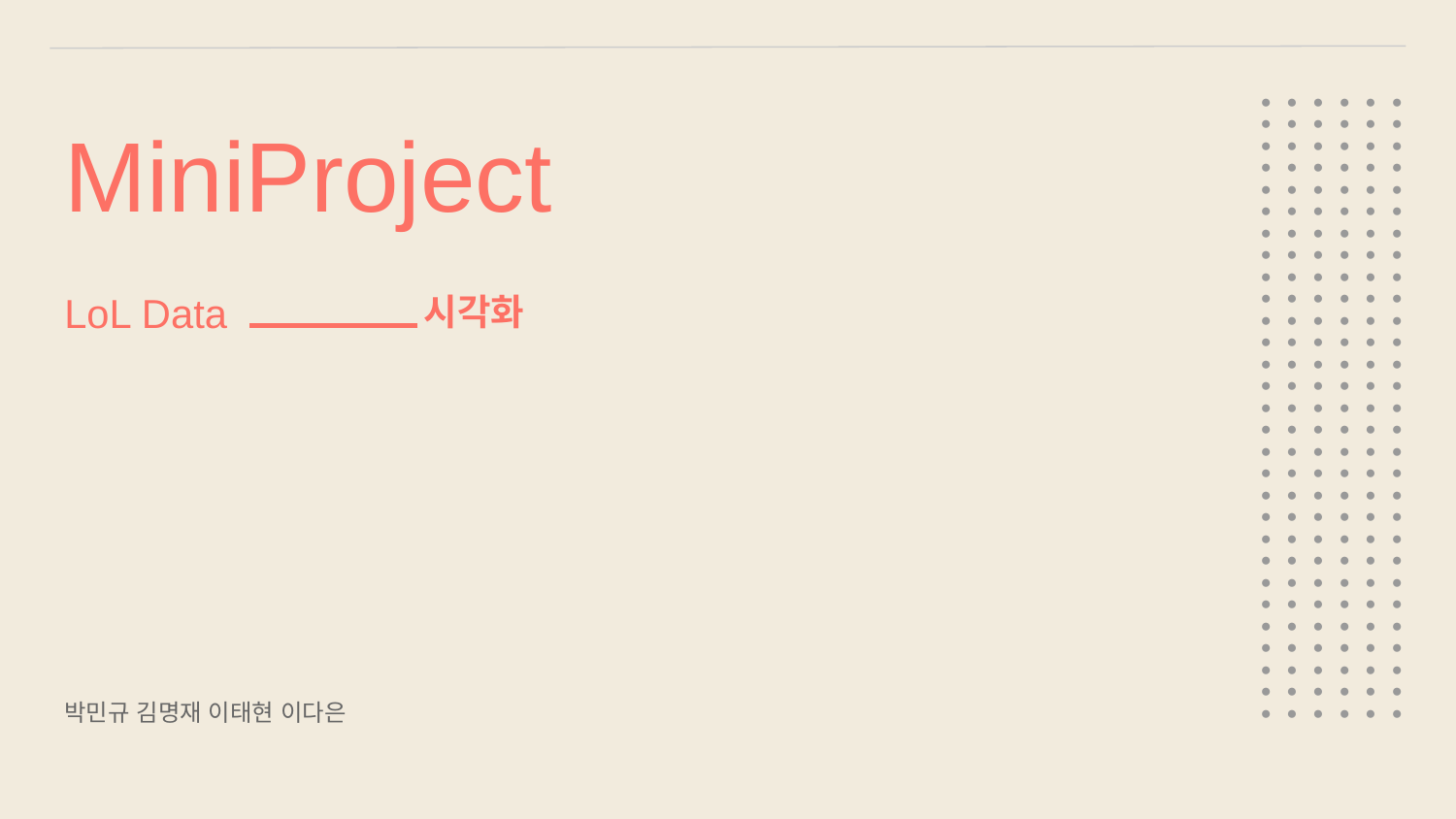

●   ●   ●   ●   ●   ●
●   ●   ●   ●   ●   ●
●   ●   ●   ●   ●   ●
●   ●   ●   ●   ●   ●
●   ●   ●   ●   ●   ●
●   ●   ●   ●   ●   ●
●   ●   ●   ●   ●   ●
●   ●   ●   ●   ●   ●
●   ●   ●   ●   ●   ●
●   ●   ●   ●   ●   ●
●   ●   ●   ●   ●   ●
●   ●   ●   ●   ●   ●
●   ●   ●   ●   ●   ●
●   ●   ●   ●   ●   ●
●   ●   ●   ●   ●   ●
●   ●   ●   ●   ●   ●
●   ●   ●   ●   ●   ●
●   ●   ●   ●   ●   ●
●   ●   ●   ●   ●   ●
●   ●   ●   ●   ●   ●
●   ●   ●   ●   ●   ●
●   ●   ●   ●   ●   ●
●   ●   ●   ●   ●   ●
●   ●   ●   ●   ●   ●
●   ●   ●   ●   ●   ●
●   ●   ●   ●   ●   ●
●   ●   ●   ●   ●   ●
●   ●   ●   ●   ●   ●
●   ●   ●   ●   ●   ●
# MiniProject
LoL Data
시각화
박민규 김명재 이태현 이다은